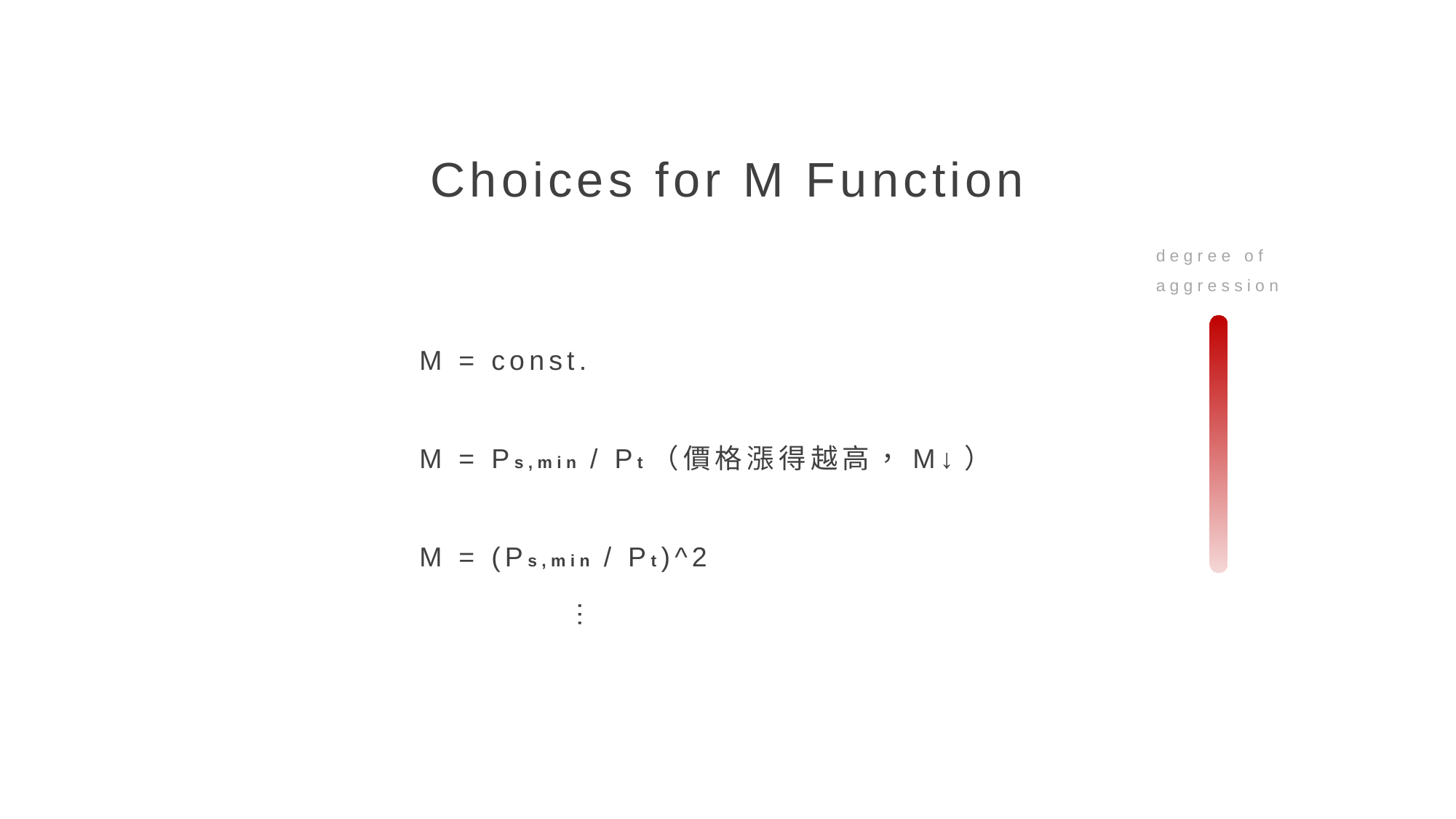

Choices for M Function
degree of aggression

M = const.
M = Ps,min / Pt（價格漲得越高，M↓）
M = (Ps,min / Pt)^2
…